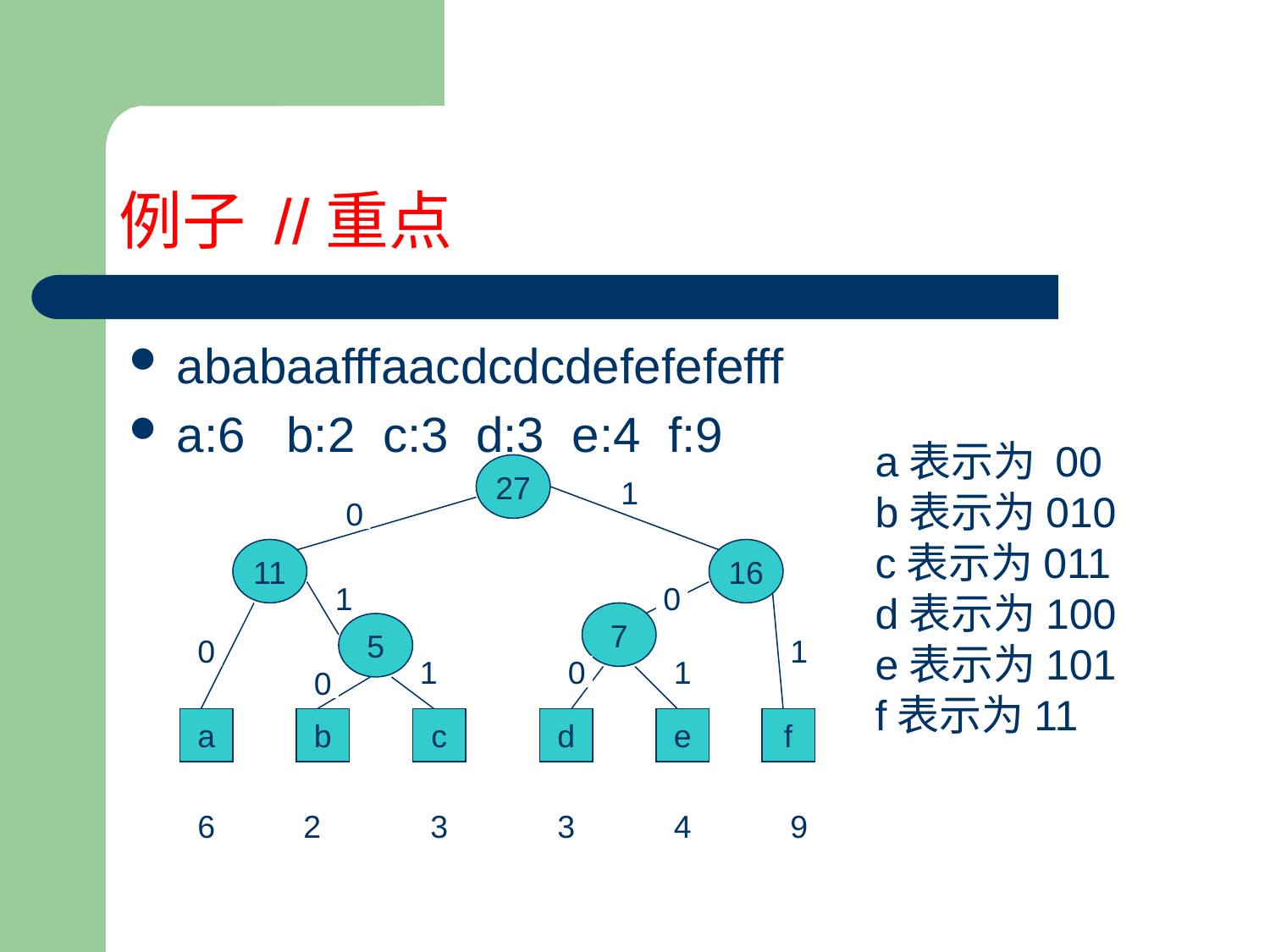

# 例子 //重点
ababaafffaacdcdcdefefefefff
a:6   b:2  c:3  d:3  e:4  f:9
a表示为 00
b表示为010
c表示为011
d表示为100
e表示为101
f表示为11
27
1

0
11
16

1

0

7
5
0
1
1
0
1
0

a
b
c
d
e
f
6
2
3
3
4
9